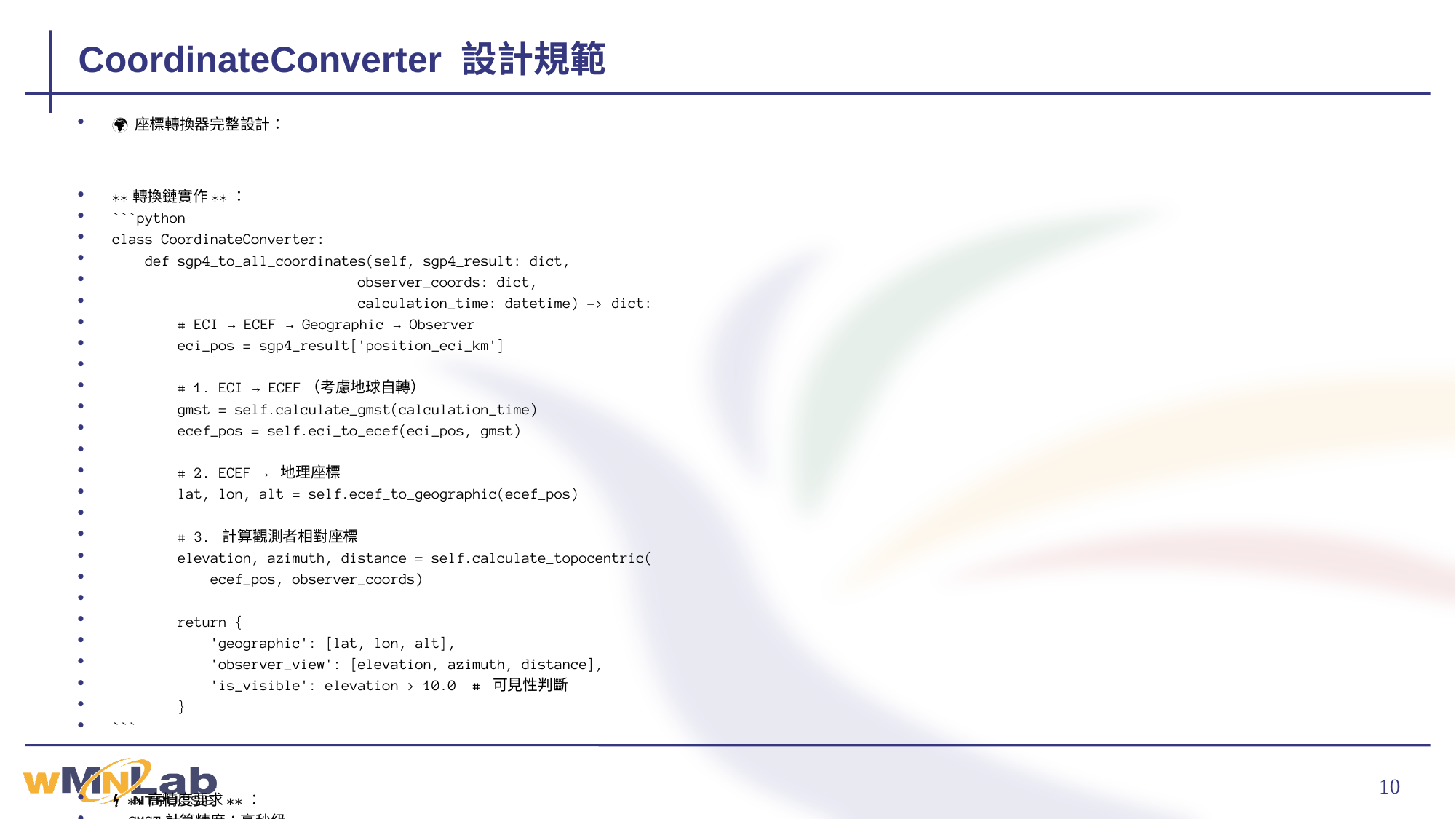

# CoordinateConverter 設計規範
🌍 座標轉換器完整設計：

**轉換鏈實作**：
```python
class CoordinateConverter:
    def sgp4_to_all_coordinates(self, sgp4_result: dict,
                              observer_coords: dict,
                              calculation_time: datetime) -> dict:
        # ECI → ECEF → Geographic → Observer
        eci_pos = sgp4_result['position_eci_km']

        # 1. ECI → ECEF（考慮地球自轉）
        gmst = self.calculate_gmst(calculation_time)
        ecef_pos = self.eci_to_ecef(eci_pos, gmst)

        # 2. ECEF → 地理座標
        lat, lon, alt = self.ecef_to_geographic(ecef_pos)

        # 3. 計算觀測者相對座標
        elevation, azimuth, distance = self.calculate_topocentric(
            ecef_pos, observer_coords)

        return {
            'geographic': [lat, lon, alt],
            'observer_view': [elevation, azimuth, distance],
            'is_visible': elevation > 10.0  # 可見性判斷
        }
```

⚡ **高精度要求**：
• GMST計算精度：毫秒級
• WGS84橢球模型：亞米級精度
• 時間依賴轉換：正確處理地球自轉